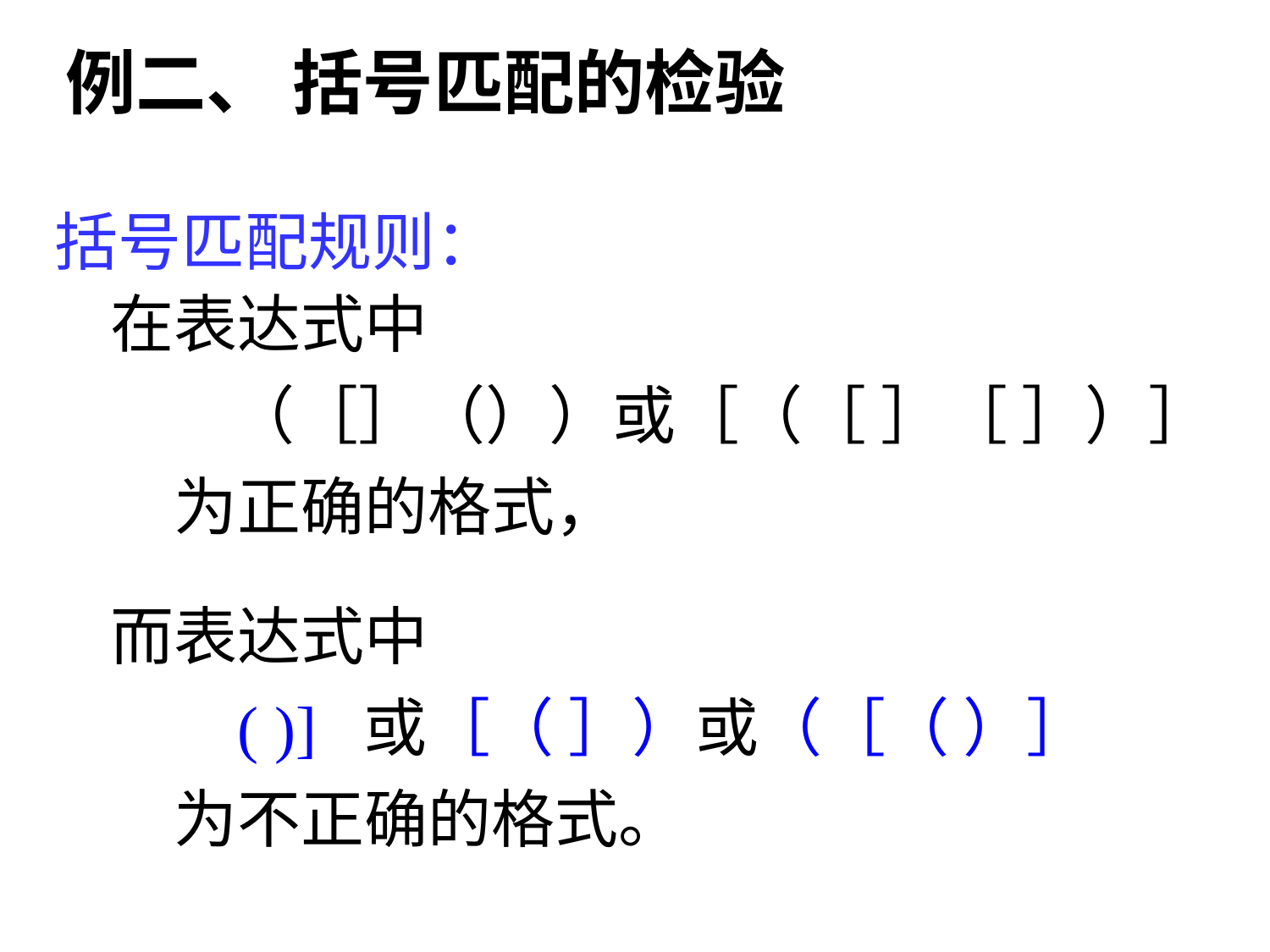

例二、 括号匹配的检验

括号匹配规则：
在表达式中
   （［］（））或［（［ ］［ ］）］
为正确的格式，
而表达式中
    ( )]  或［（ ］）或（［（ ）］
为不正确的格式。